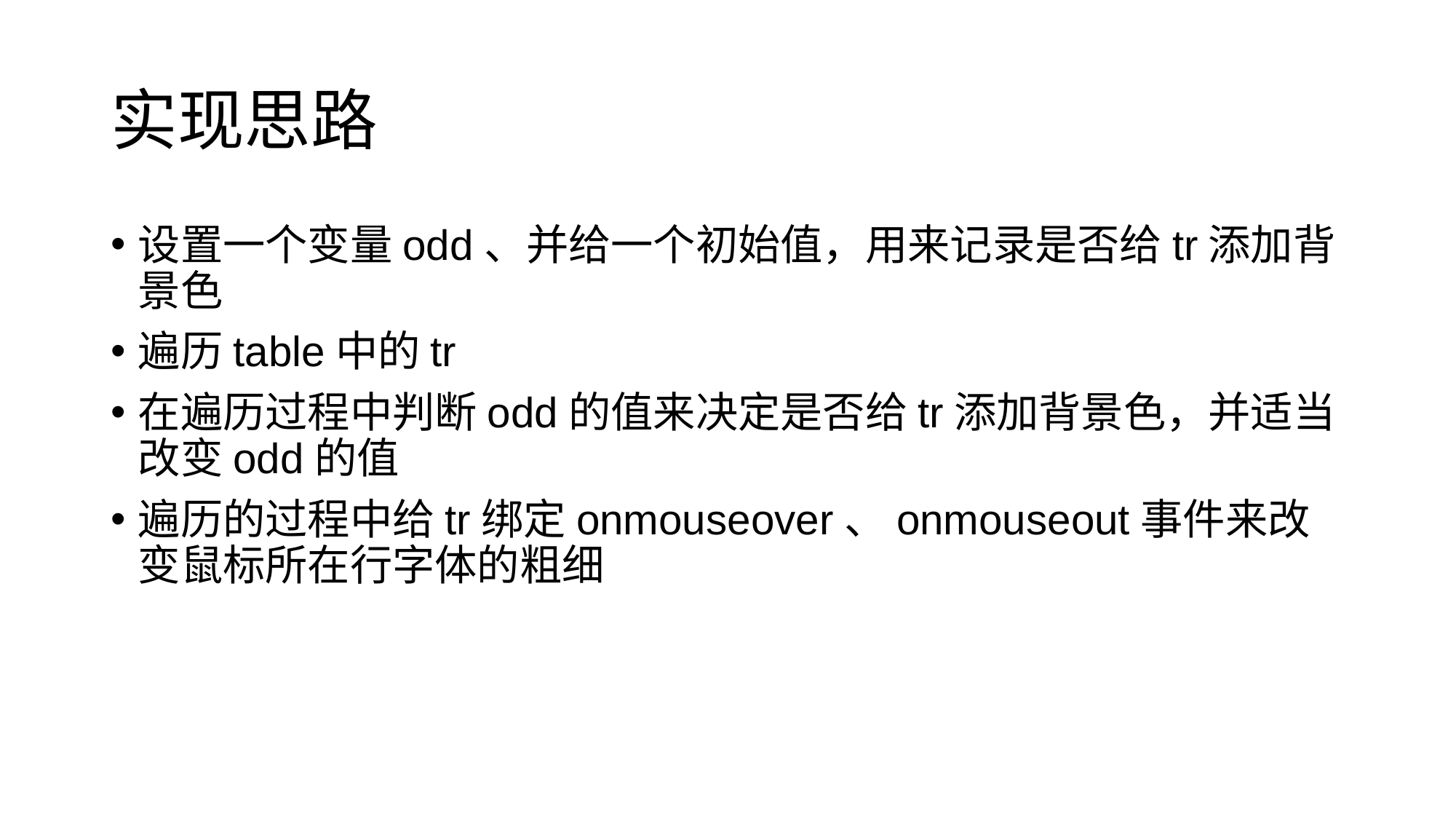

# 实现思路
设置一个变量odd、并给一个初始值，用来记录是否给tr添加背景色
遍历table中的tr
在遍历过程中判断odd的值来决定是否给tr添加背景色，并适当改变odd的值
遍历的过程中给tr绑定onmouseover、onmouseout事件来改变鼠标所在行字体的粗细